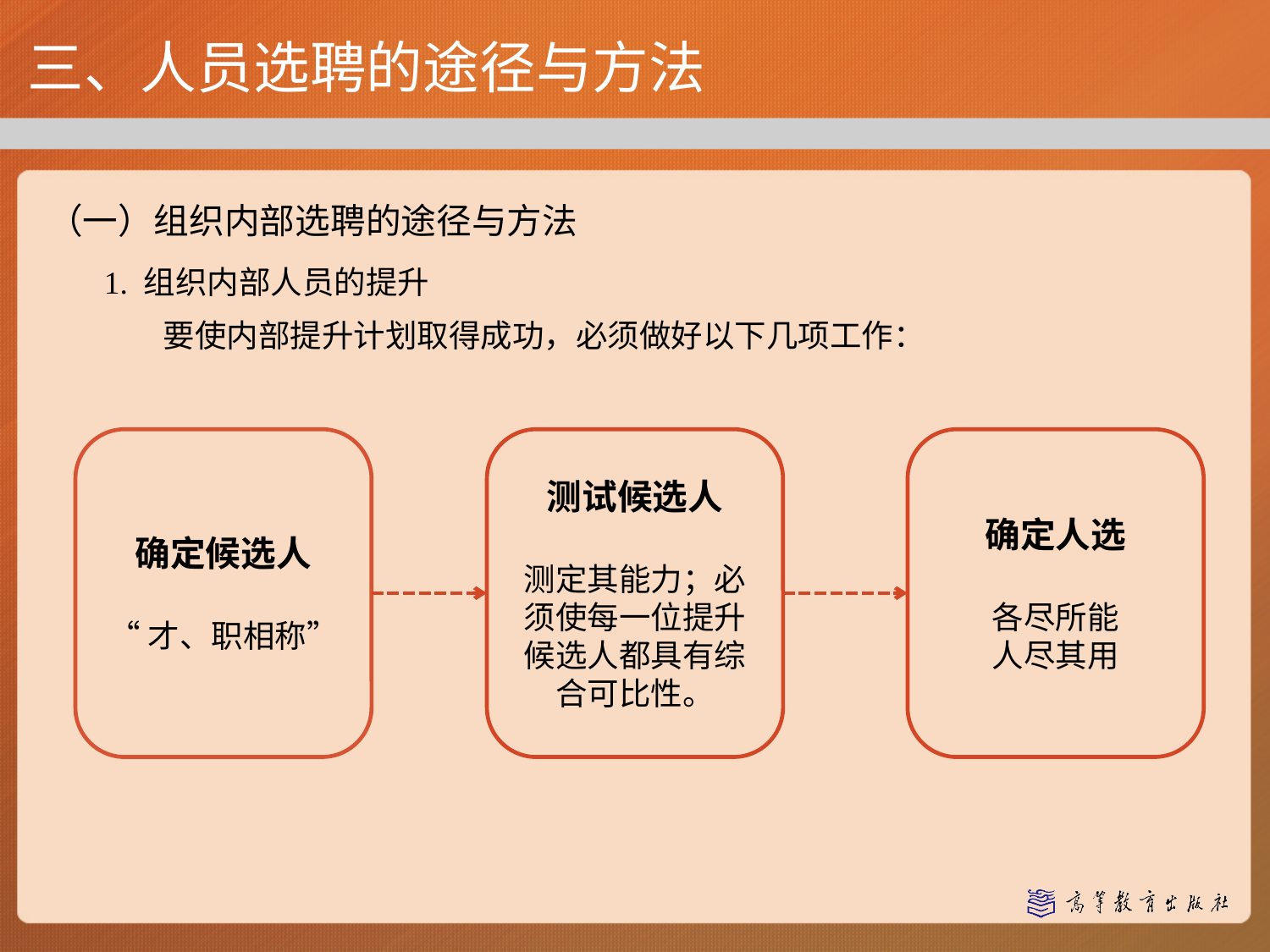

三、人员选聘的途径与方法
（一）组织内部选聘的途径与方法
1. 组织内部人员的提升
要使内部提升计划取得成功，必须做好以下几项工作：

确定候选人

“才、职相称”
测试候选人

测定其能力；必须使每一位提升候选人都具有综合可比性。
确定人选

各尽所能
人尽其用